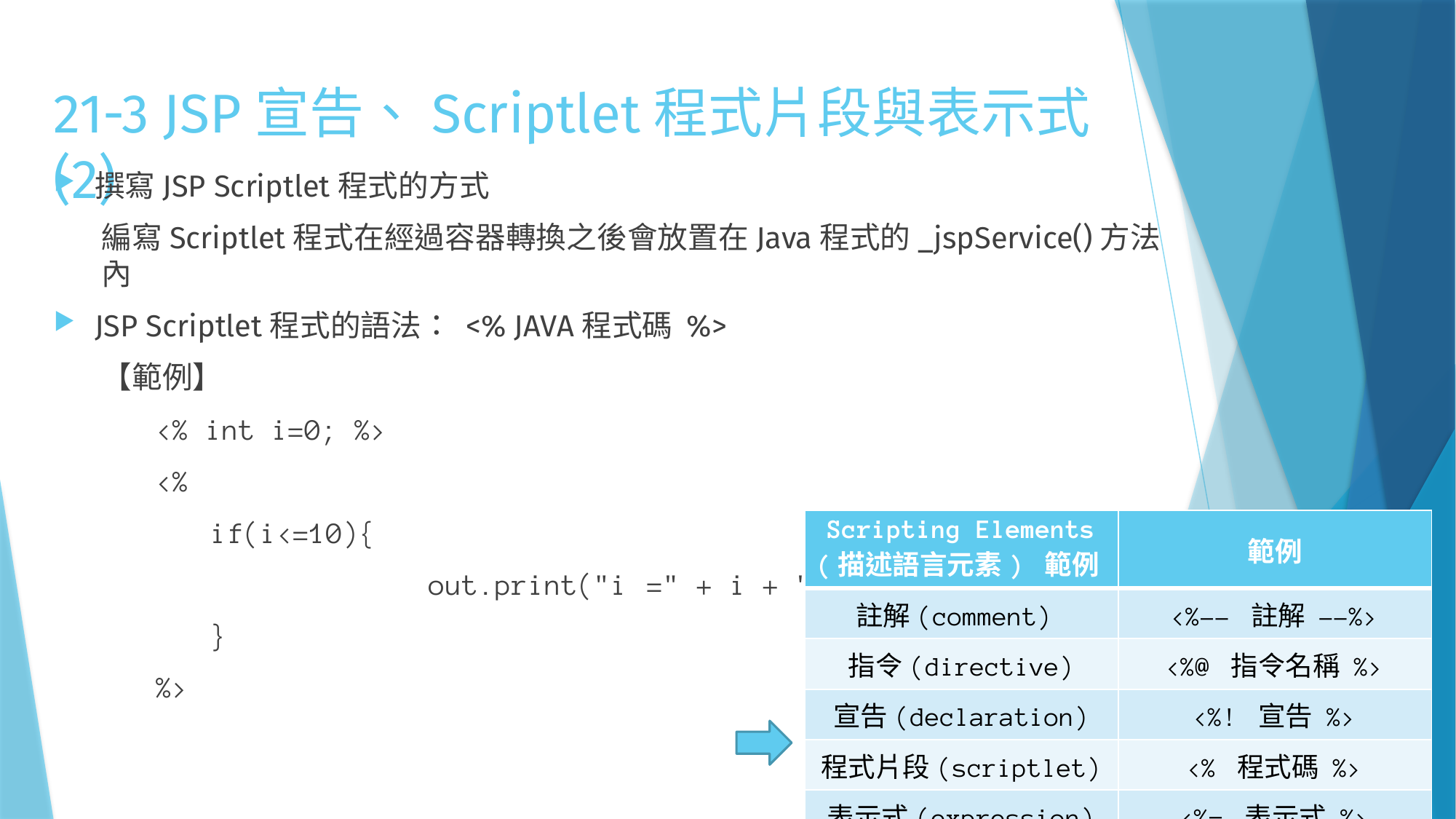

# 21-3 JSP宣告、Scriptlet程式片段與表示式(2)
撰寫JSP Scriptlet程式的方式
編寫Scriptlet程式在經過容器轉換之後會放置在Java程式的_jspService()方法內
JSP Scriptlet程式的語法： <% JAVA程式碼 %>
【範例】
<% int i=0; %>
<%
if(i<=10){
		out.print("i	=" + i + "<BR/>");
}
%>
| Scripting Elements (描述語言元素) 範例 | 範例 |
| --- | --- |
| 註解(comment) | <%-- 註解 --%> |
| 指令(directive) | <%@ 指令名稱 %> |
| 宣告(declaration) | <%! 宣告 %> |
| 程式片段(scriptlet) | <% 程式碼 %> |
| 表示式(expression) | <%= 表示式 %> |